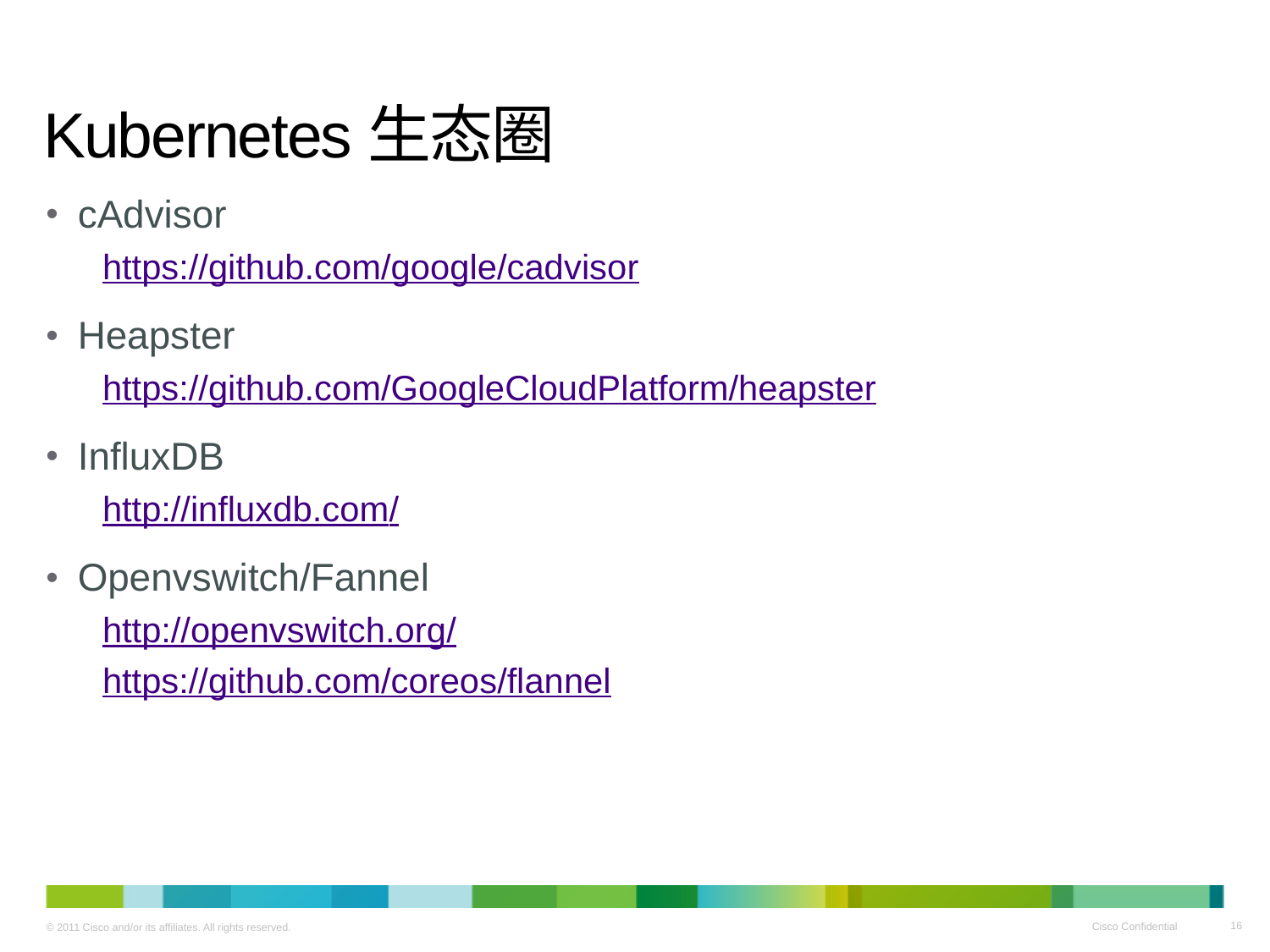

# Kubernetes生态圈
cAdvisor
https://github.com/google/cadvisor
Heapster
https://github.com/GoogleCloudPlatform/heapster
InfluxDB
http://influxdb.com/
Openvswitch/Fannel
http://openvswitch.org/
https://github.com/coreos/flannel